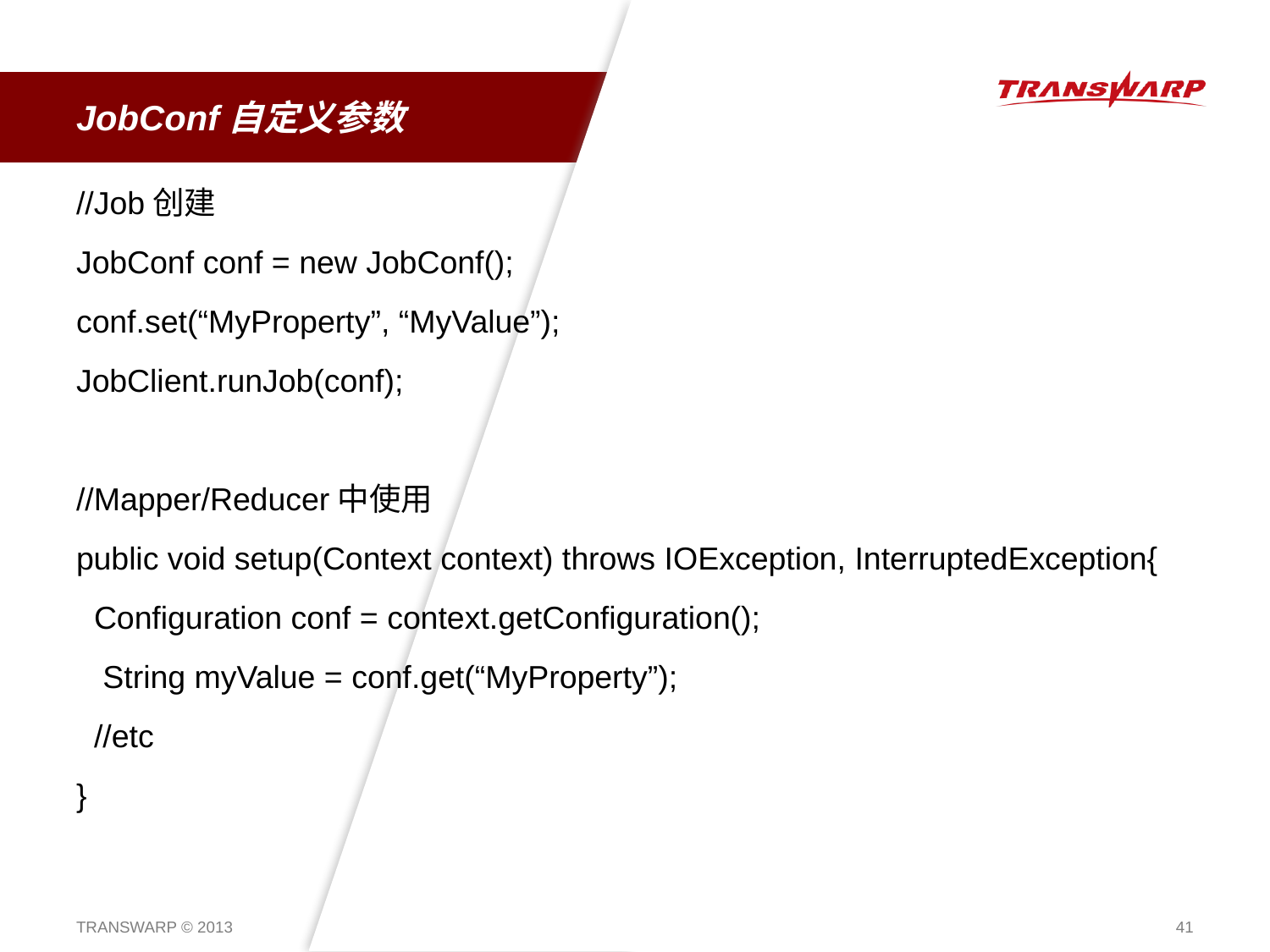

# JobConf自定义参数
//Job创建
JobConf conf = new JobConf();
conf.set(“MyProperty”, “MyValue”);
JobClient.runJob(conf);

//Mapper/Reducer中使用
public void setup(Context context) throws IOException, InterruptedException{
  Configuration conf = context.getConfiguration();
   String myValue = conf.get(“MyProperty”);
  //etc
}

TRANSWARP © 2013
41